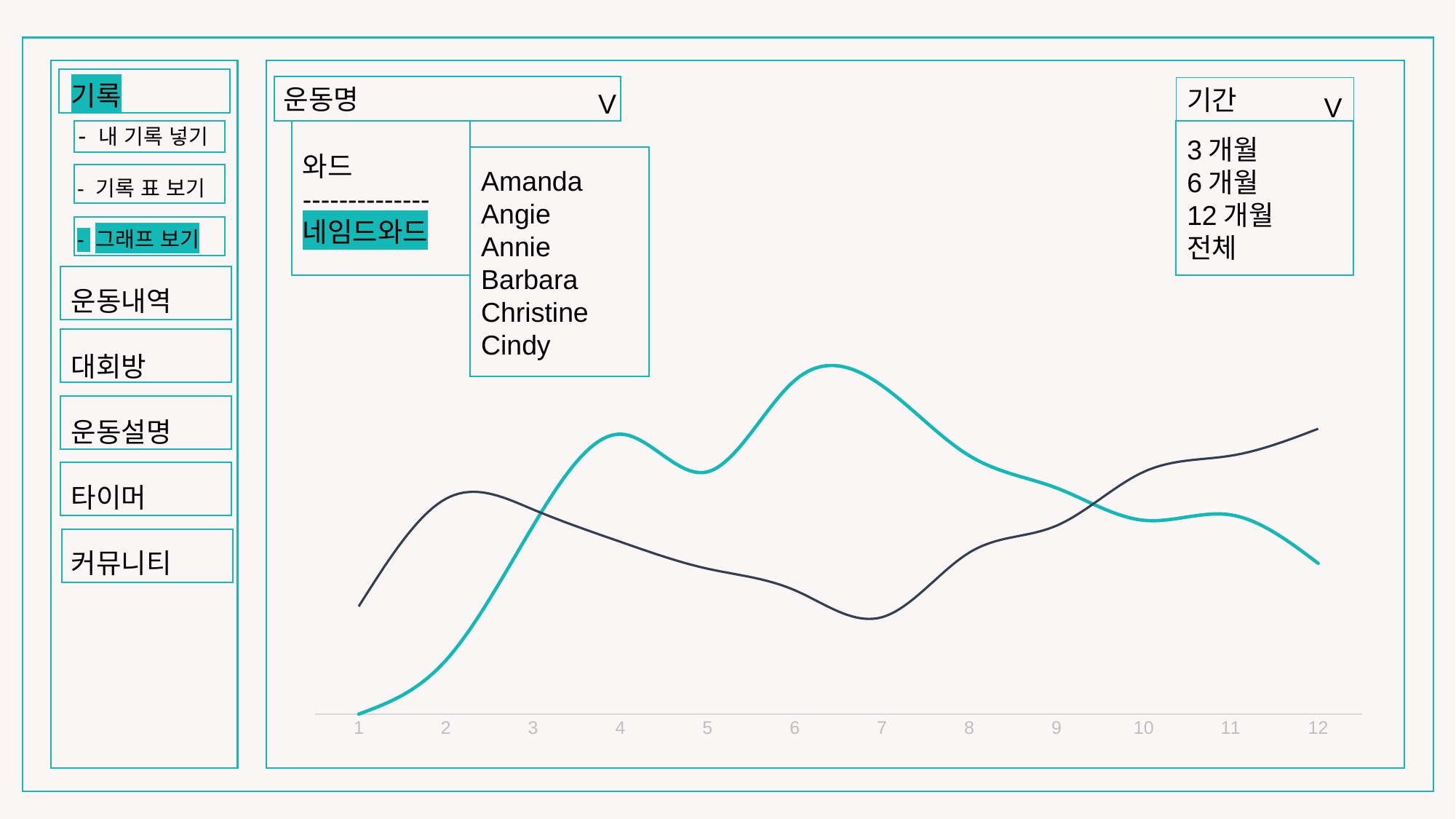

기록

 - 내 기록 넣기

 - 기록 표 보기

 - 그래프 보기

운동내역

대회방

운동설명

타이머

커뮤니티

운동명
V
와드
--------------
네임드와드
Amanda
Angie
Annie
Barbara
Christine
Cindy
기간
V
3개월
6개월
12개월
전체

### Chart

| Category | 계열 1 | 계열 2 |
|---|---|---|
| 1 | 0.0 | 2.0 |
| 2 | 1.0 | 4.0 |
| 3 | 3.5 | 3.8 |
| 4 | 5.2 | 3.2 |
| 5 | 4.5 | 2.7 |
| 6 | 6.2 | 2.3 |
| 7 | 6.1 | 1.8 |
| 8 | 4.8 | 3.0 |
| 9 | 4.2 | 3.5 |
| 10 | 3.6 | 4.5 |
| 11 | 3.7 | 4.8 |
| 12 | 2.8 | 5.3 |